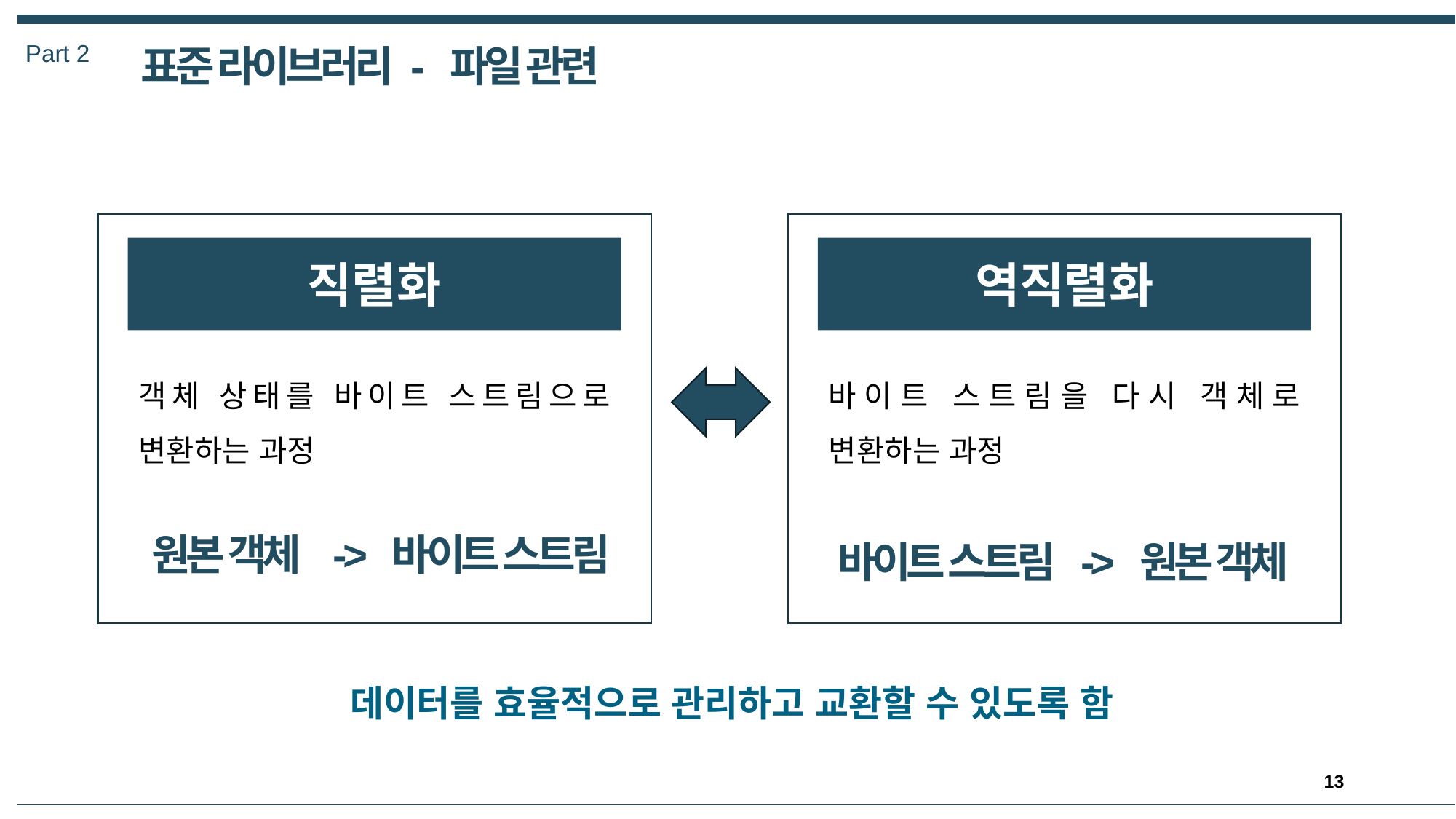

Part 2
표준 라이브러리 -  파일 관련

역직렬화
바이트 스트림을 다시 객체로 변환하는 과정

직렬화
객체 상태를 바이트 스트림으로 변환하는 과정

이미지
이미지
원본 객체   ->  바이트 스트림
바이트 스트림  ->  원본 객체
데이터를 효율적으로 관리하고 교환할 수 있도록 함
13